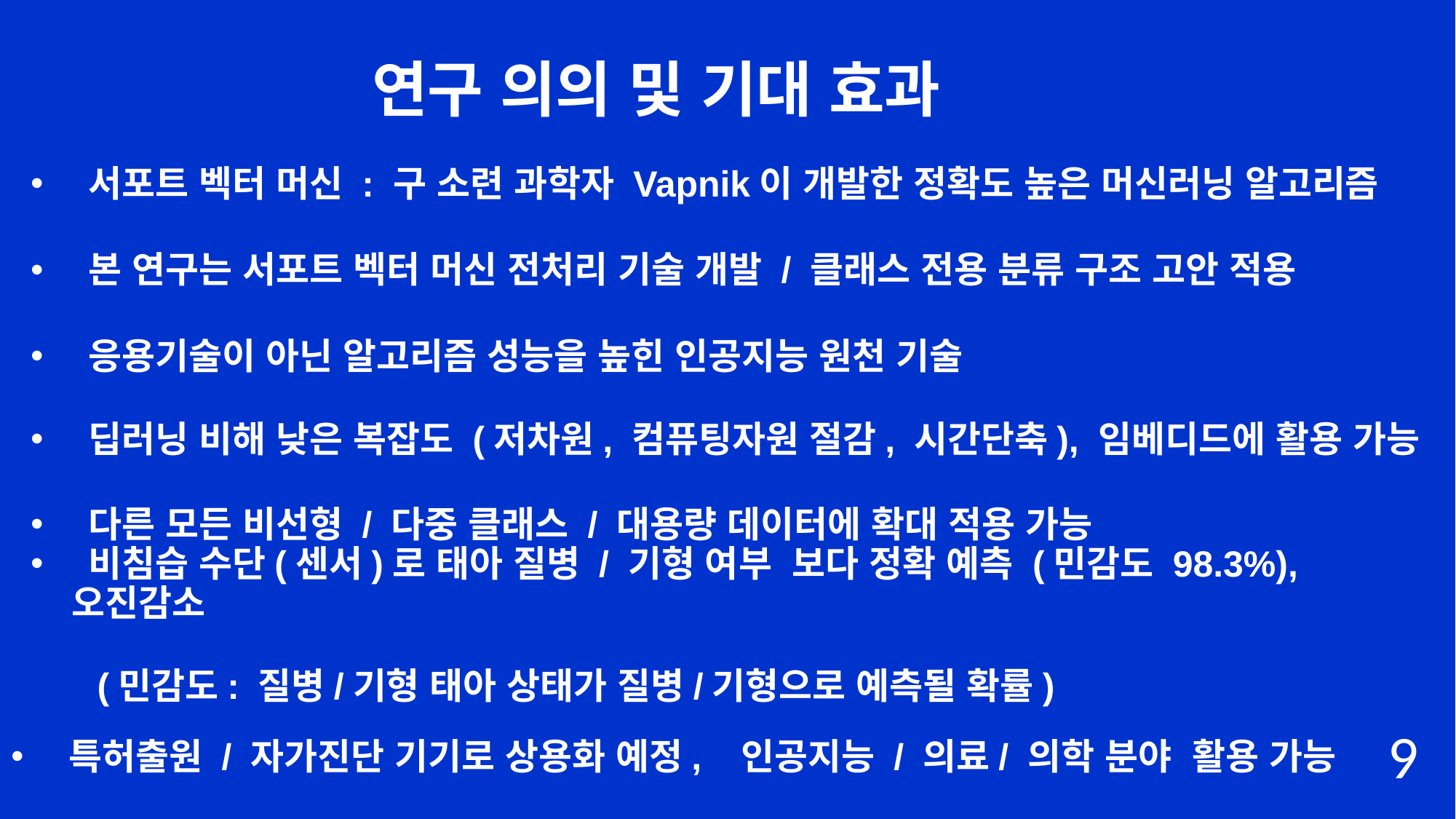

연구 의의 및 기대 효과
 서포트 벡터 머신 : 구 소련 과학자 Vapnik이 개발한 정확도 높은 머신러닝 알고리즘
 본 연구는 서포트 벡터 머신 전처리 기술 개발 / 클래스 전용 분류 구조 고안 적용
 응용기술이 아닌 알고리즘 성능을 높힌 인공지능 원천 기술
 딥러닝 비해 낮은 복잡도 (저차원, 컴퓨팅자원 절감, 시간단축), 임베디드에 활용 가능
 다른 모든 비선형 / 다중 클래스 / 대용량 데이터에 확대 적용 가능
 비침습 수단(센서)로 태아 질병 / 기형 여부  보다 정확 예측 (민감도 98.3%), 오진감소
(민감도: 질병/기형 태아 상태가 질병/기형으로 예측될 확률)
 특허출원 / 자가진단 기기로 상용화 예정,   인공지능 / 의료/ 의학 분야  활용 가능
9